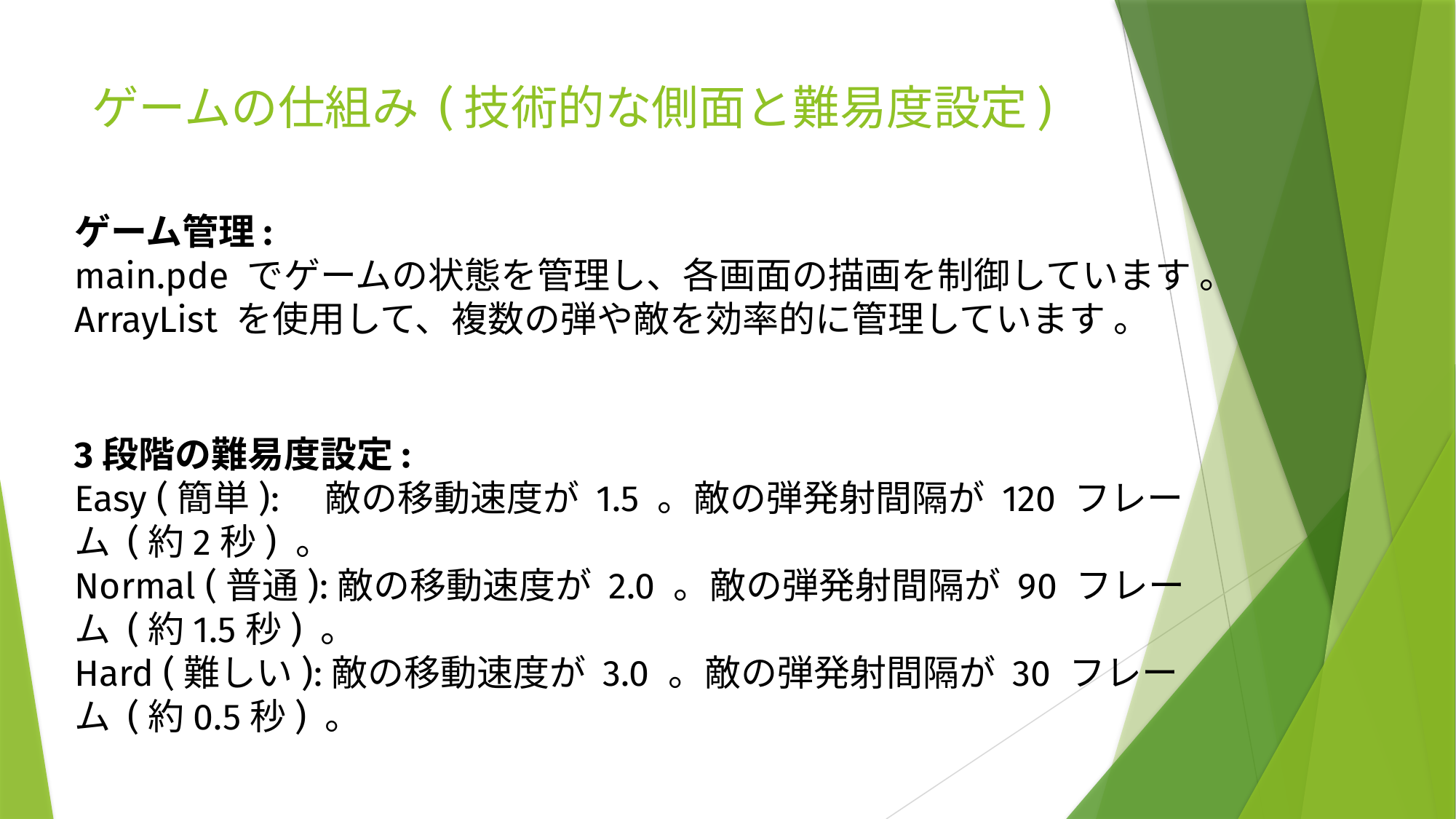

# ゲームの仕組み (技術的な側面と難易度設定)

ゲーム管理:
main.pde でゲームの状態を管理し、各画面の描画を制御しています 。ArrayList を使用して、複数の弾や敵を効率的に管理しています 。
3段階の難易度設定:
Easy (簡単):　敵の移動速度が 1.5 。敵の弾発射間隔が 120 フレーム (約2秒) 。
Normal (普通):敵の移動速度が 2.0 。敵の弾発射間隔が 90 フレーム (約1.5秒) 。
Hard (難しい):敵の移動速度が 3.0 。敵の弾発射間隔が 30 フレーム (約0.5秒) 。